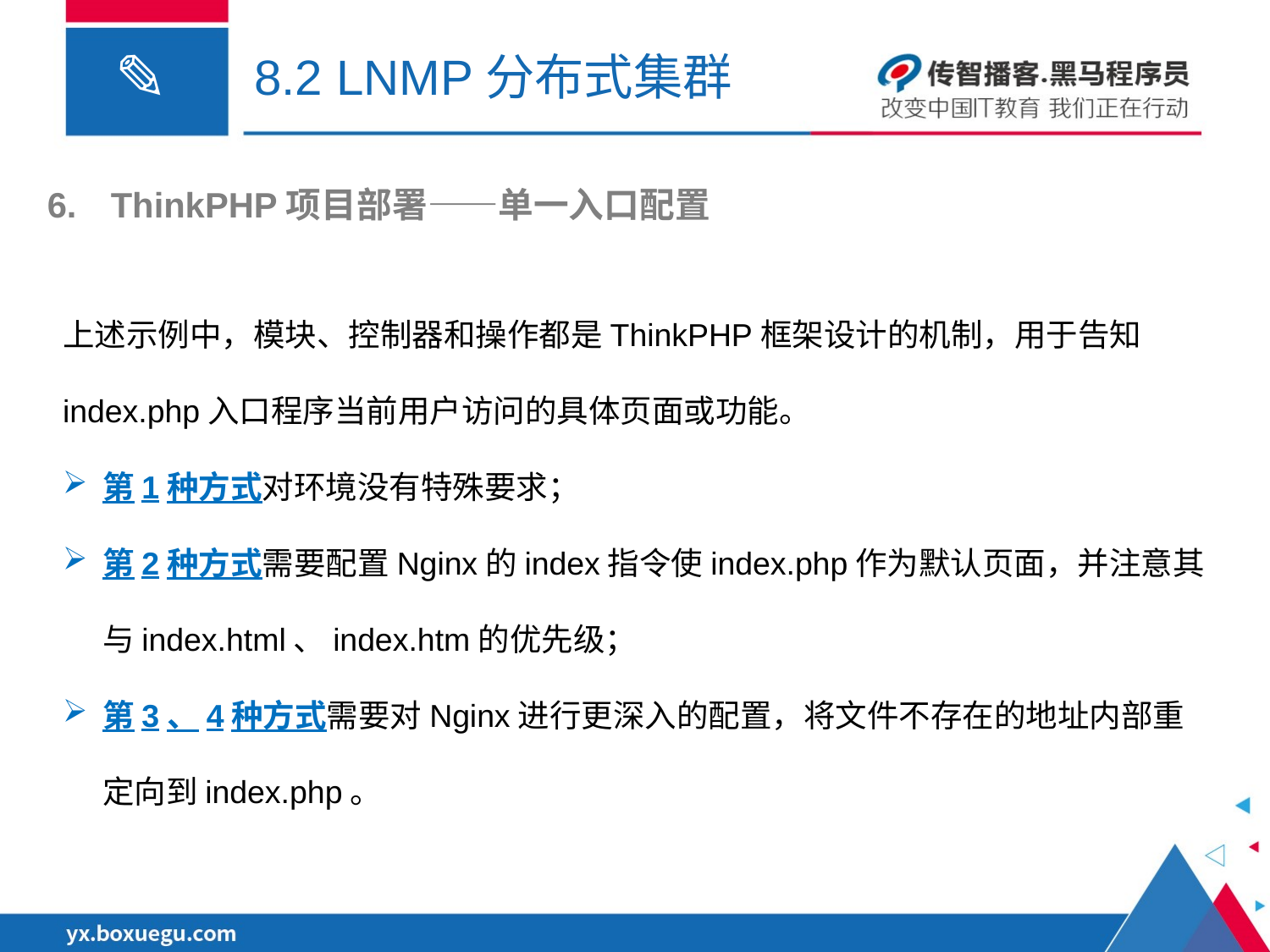

# 8.2 LNMP分布式集群
ThinkPHP项目部署——单一入口配置
上述示例中，模块、控制器和操作都是ThinkPHP框架设计的机制，用于告知index.php入口程序当前用户访问的具体页面或功能。
第1种方式对环境没有特殊要求；
第2种方式需要配置Nginx的index指令使index.php作为默认页面，并注意其与index.html、index.htm的优先级；
第3、4种方式需要对Nginx进行更深入的配置，将文件不存在的地址内部重定向到index.php。